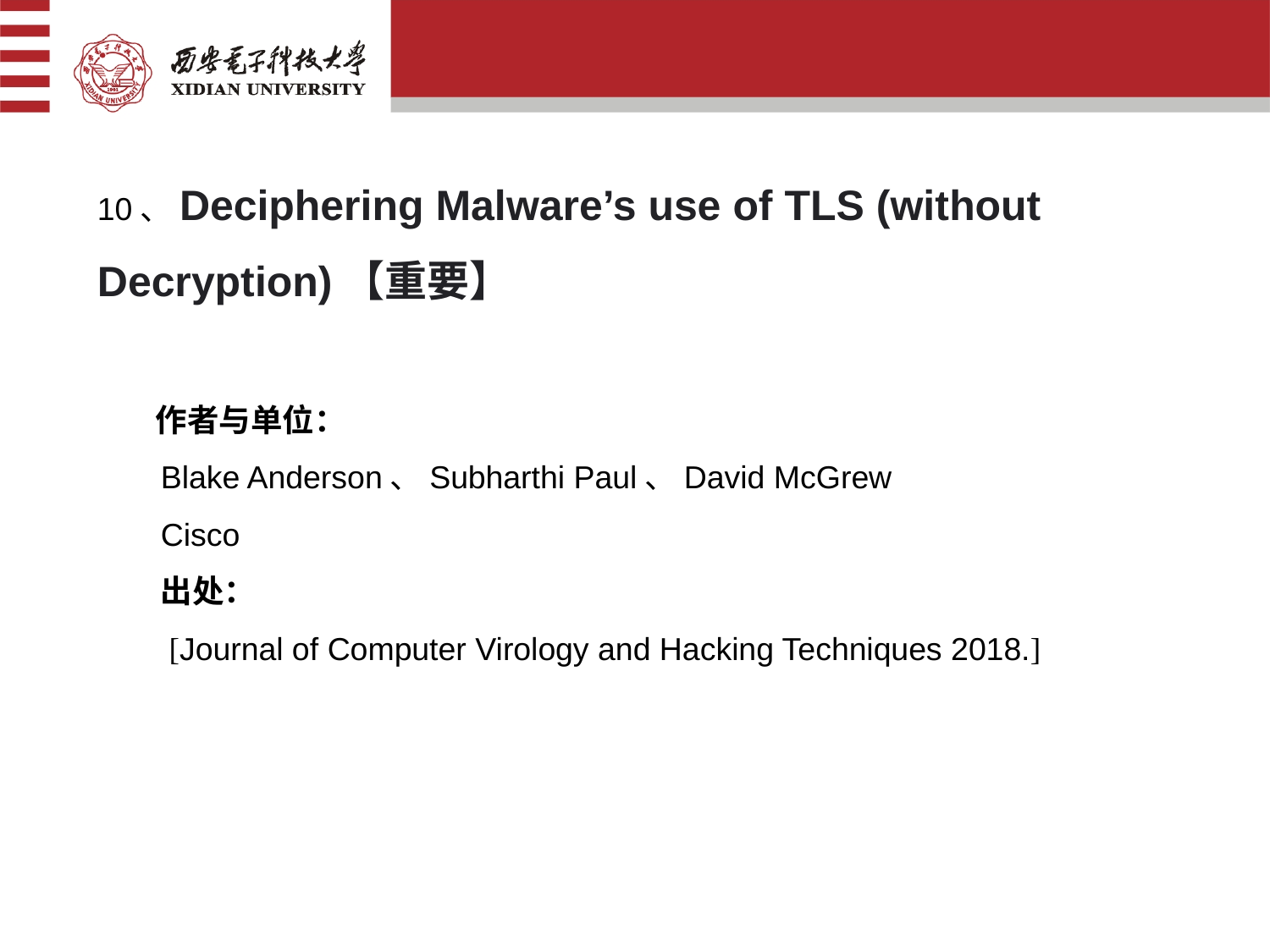

10、Deciphering Malware’s use of TLS (without
Decryption)【重要】

       作者与单位：
Blake Anderson、Subharthi Paul、David McGrew
Cisco
出处：
 [Journal of Computer Virology and Hacking Techniques 2018.]